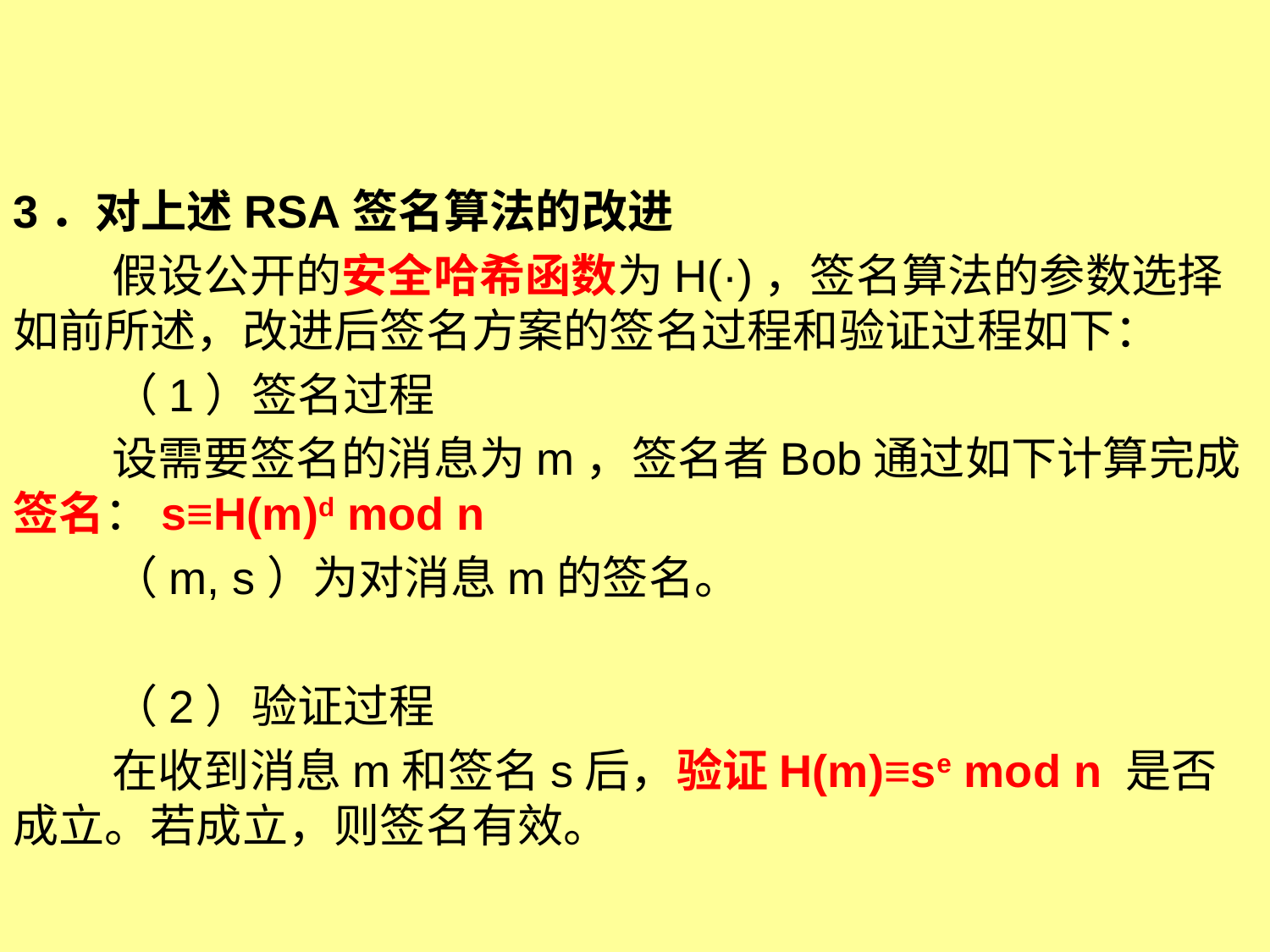

3．对上述RSA签名算法的改进
假设公开的安全哈希函数为H(·)，签名算法的参数选择如前所述，改进后签名方案的签名过程和验证过程如下：
（1）签名过程
设需要签名的消息为m，签名者Bob通过如下计算完成签名：s≡H(m)d mod n
（m, s）为对消息m的签名。

（2）验证过程
在收到消息m和签名s后，验证H(m)≡se mod n 是否成立。若成立，则签名有效。